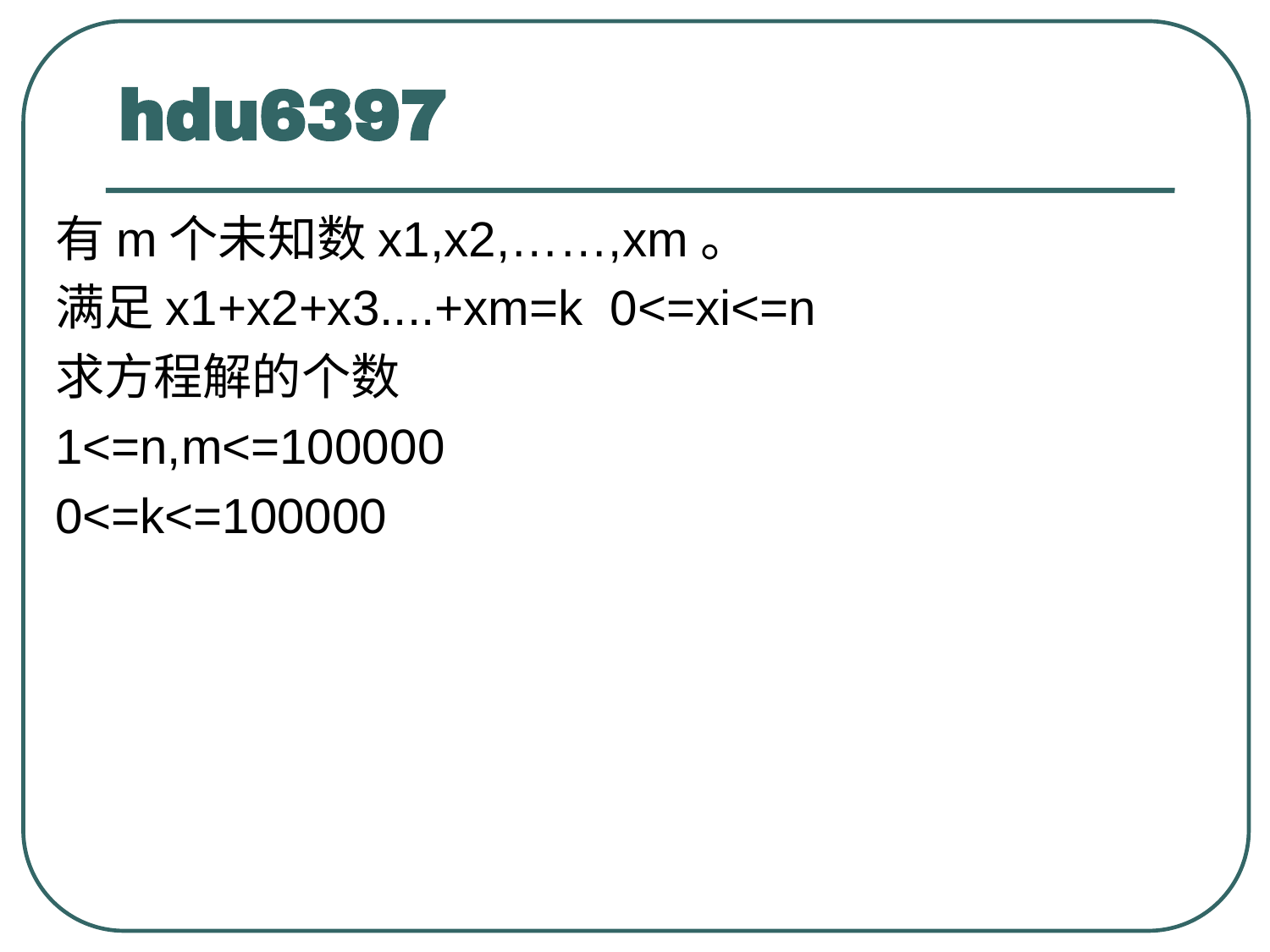

# hdu6397
有m个未知数x1,x2,……,xm。
满足x1+x2+x3....+xm=k  0<=xi<=n
求方程解的个数
1<=n,m<=100000
0<=k<=100000